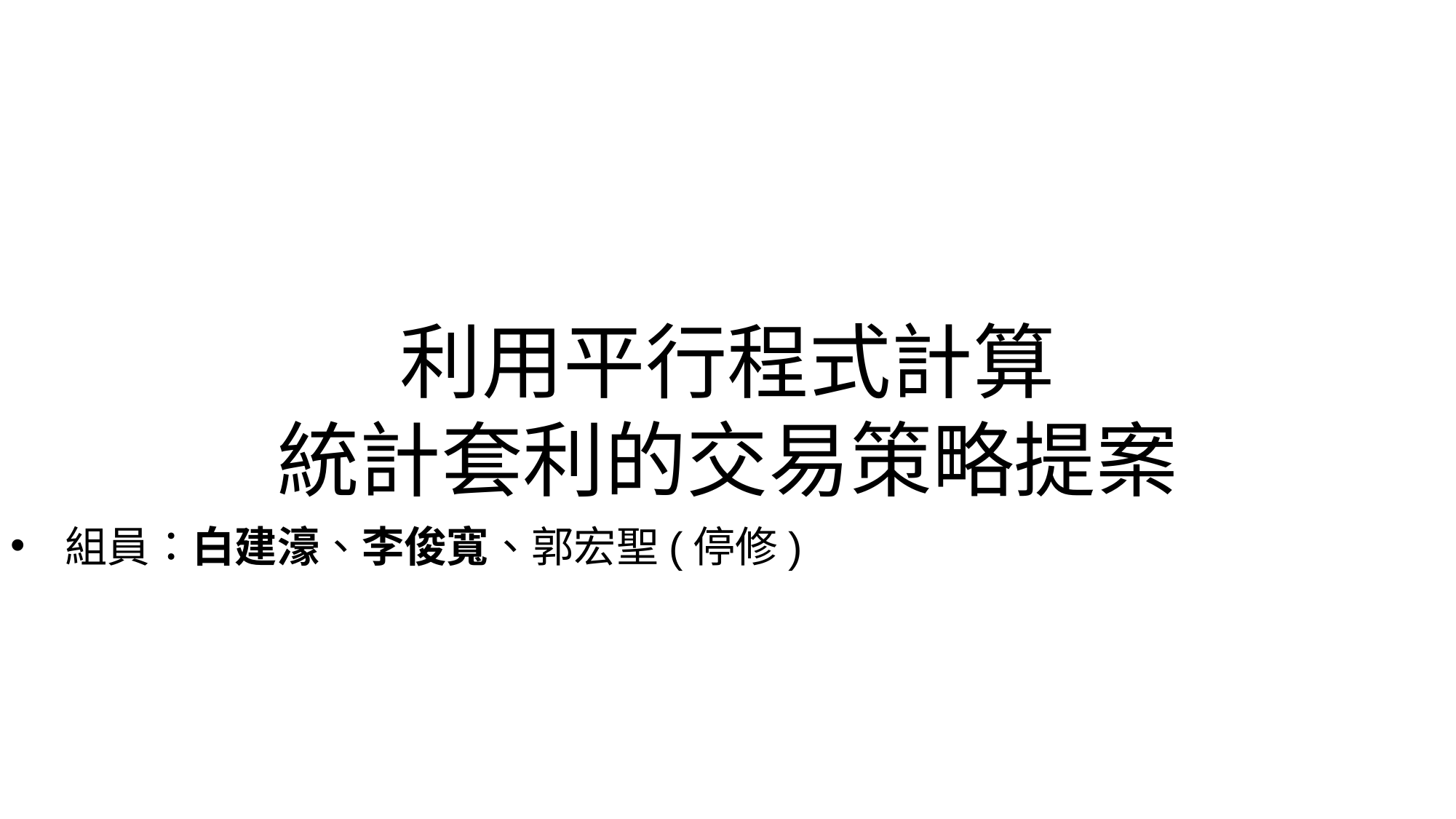

利用平行程式計算
統計套利的交易策略提案
組員：白建濠、李俊寬、郭宏聖(停修)